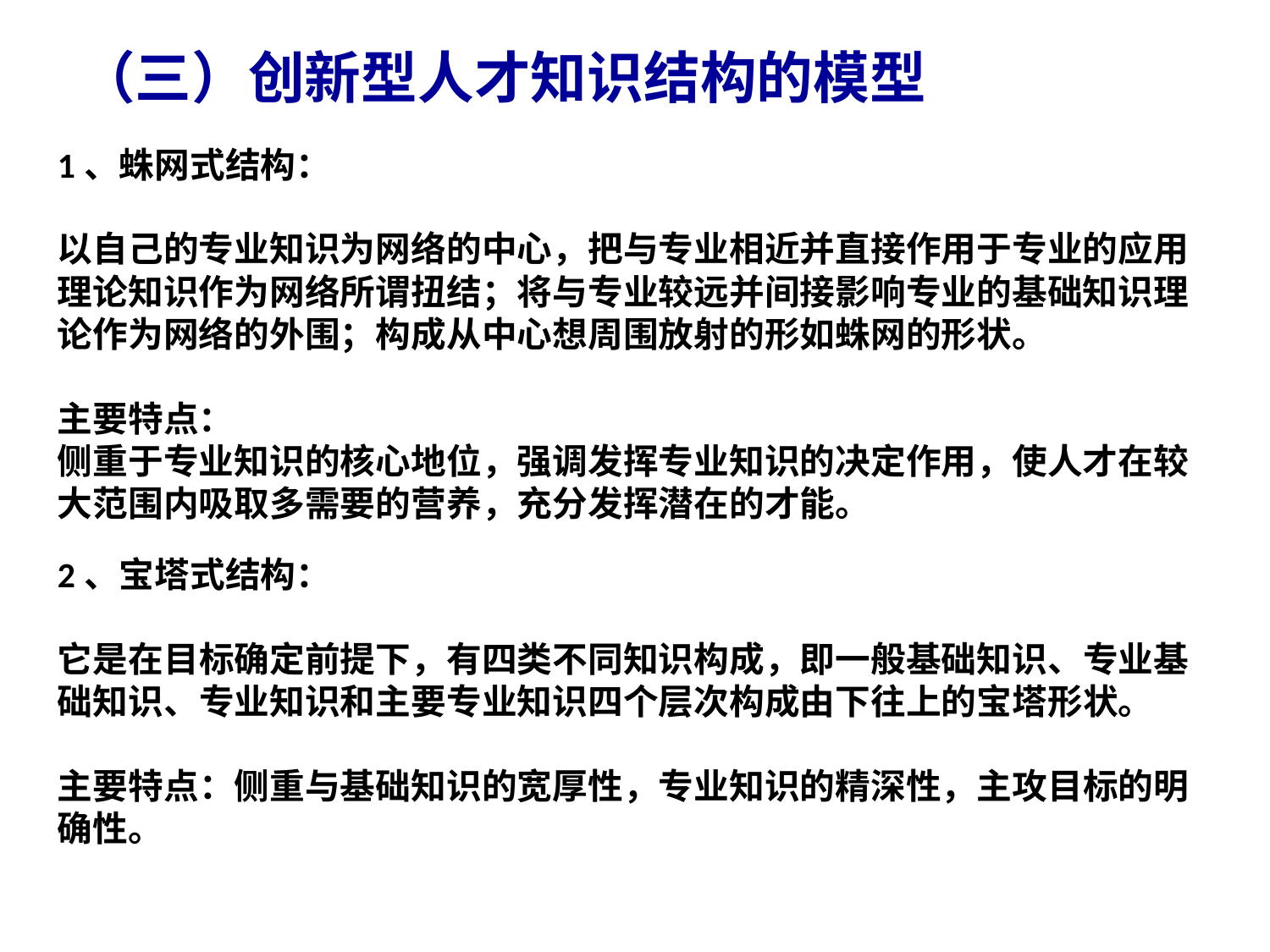

（三）创新型人才知识结构的模型
1、蛛网式结构：

以自己的专业知识为网络的中心，把与专业相近并直接作用于专业的应用理论知识作为网络所谓扭结；将与专业较远并间接影响专业的基础知识理论作为网络的外围；构成从中心想周围放射的形如蛛网的形状。

主要特点：
侧重于专业知识的核心地位，强调发挥专业知识的决定作用，使人才在较大范围内吸取多需要的营养，充分发挥潜在的才能。
2、宝塔式结构：

它是在目标确定前提下，有四类不同知识构成，即一般基础知识、专业基础知识、专业知识和主要专业知识四个层次构成由下往上的宝塔形状。

主要特点：侧重与基础知识的宽厚性，专业知识的精深性，主攻目标的明确性。